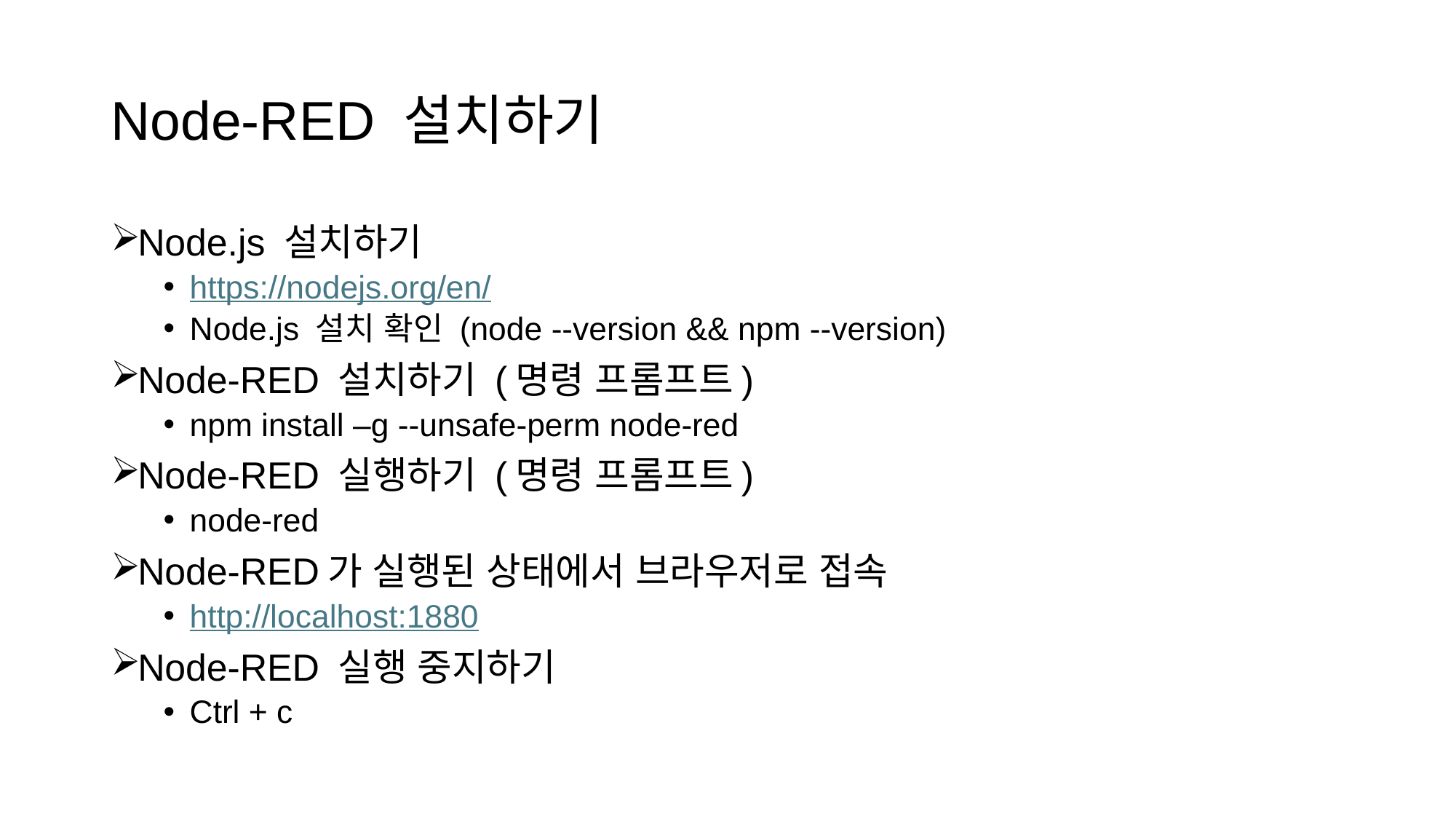

# Node-RED 설치하기
Node.js 설치하기
https://nodejs.org/en/
Node.js 설치 확인 (node --version && npm --version)
Node-RED 설치하기 (명령 프롬프트)
npm install –g --unsafe-perm node-red
Node-RED 실행하기 (명령 프롬프트)
node-red
Node-RED가 실행된 상태에서 브라우저로 접속
http://localhost:1880
Node-RED 실행 중지하기
Ctrl + c